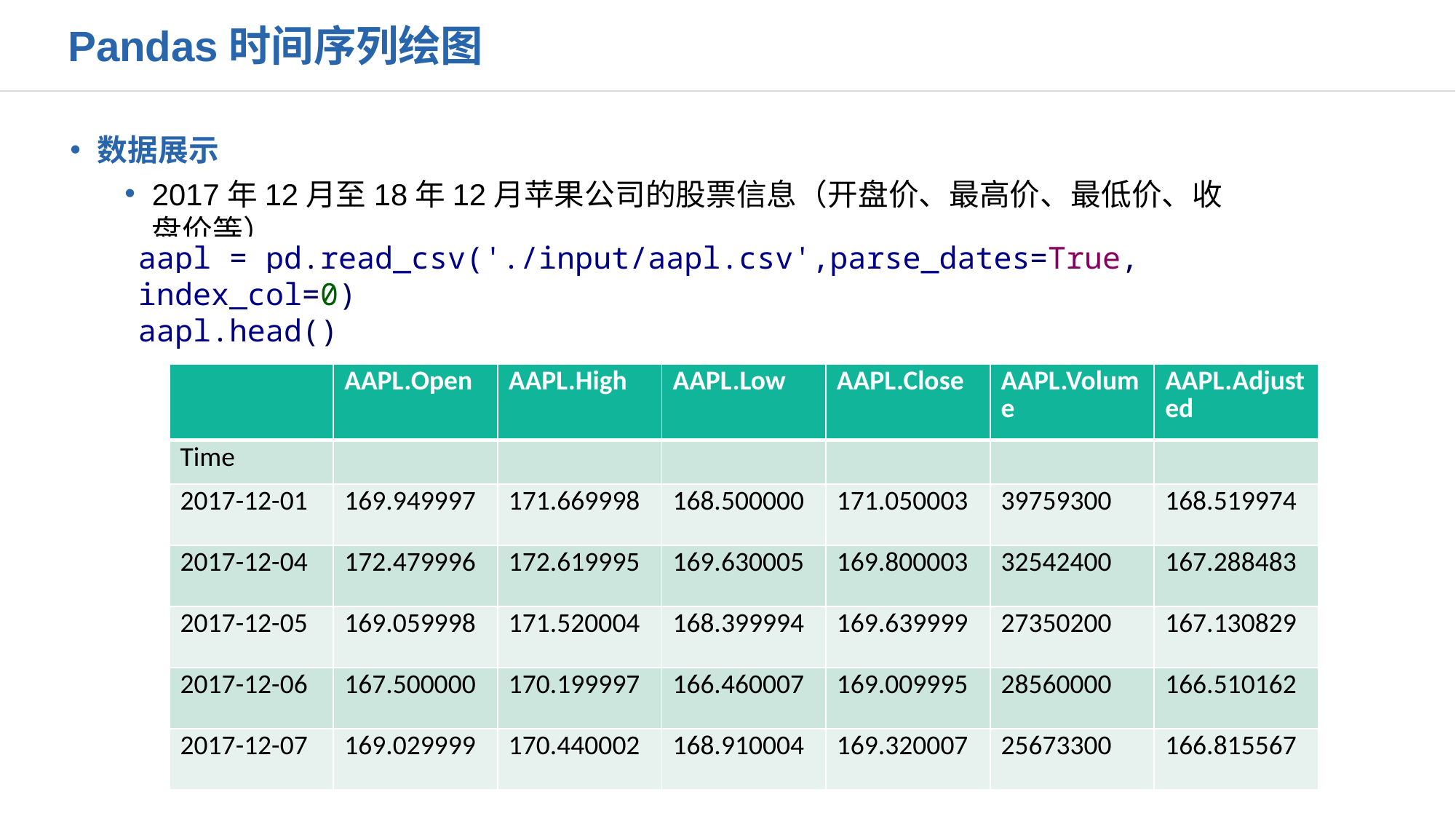

Pandas时间序列绘图
数据展示
2017年12月至18年12月苹果公司的股票信息（开盘价、最高价、最低价、收盘价等）

aapl = pd.read_csv('./input/aapl.csv',parse_dates=True, index_col=0)
aapl.head()
|  | AAPL.Open | AAPL.High | AAPL.Low | AAPL.Close | AAPL.Volume | AAPL.Adjusted |
| --- | --- | --- | --- | --- | --- | --- |
| Time |  |  |  |  |  |  |
| 2017-12-01 | 169.949997 | 171.669998 | 168.500000 | 171.050003 | 39759300 | 168.519974 |
| 2017-12-04 | 172.479996 | 172.619995 | 169.630005 | 169.800003 | 32542400 | 167.288483 |
| 2017-12-05 | 169.059998 | 171.520004 | 168.399994 | 169.639999 | 27350200 | 167.130829 |
| 2017-12-06 | 167.500000 | 170.199997 | 166.460007 | 169.009995 | 28560000 | 166.510162 |
| 2017-12-07 | 169.029999 | 170.440002 | 168.910004 | 169.320007 | 25673300 | 166.815567 |